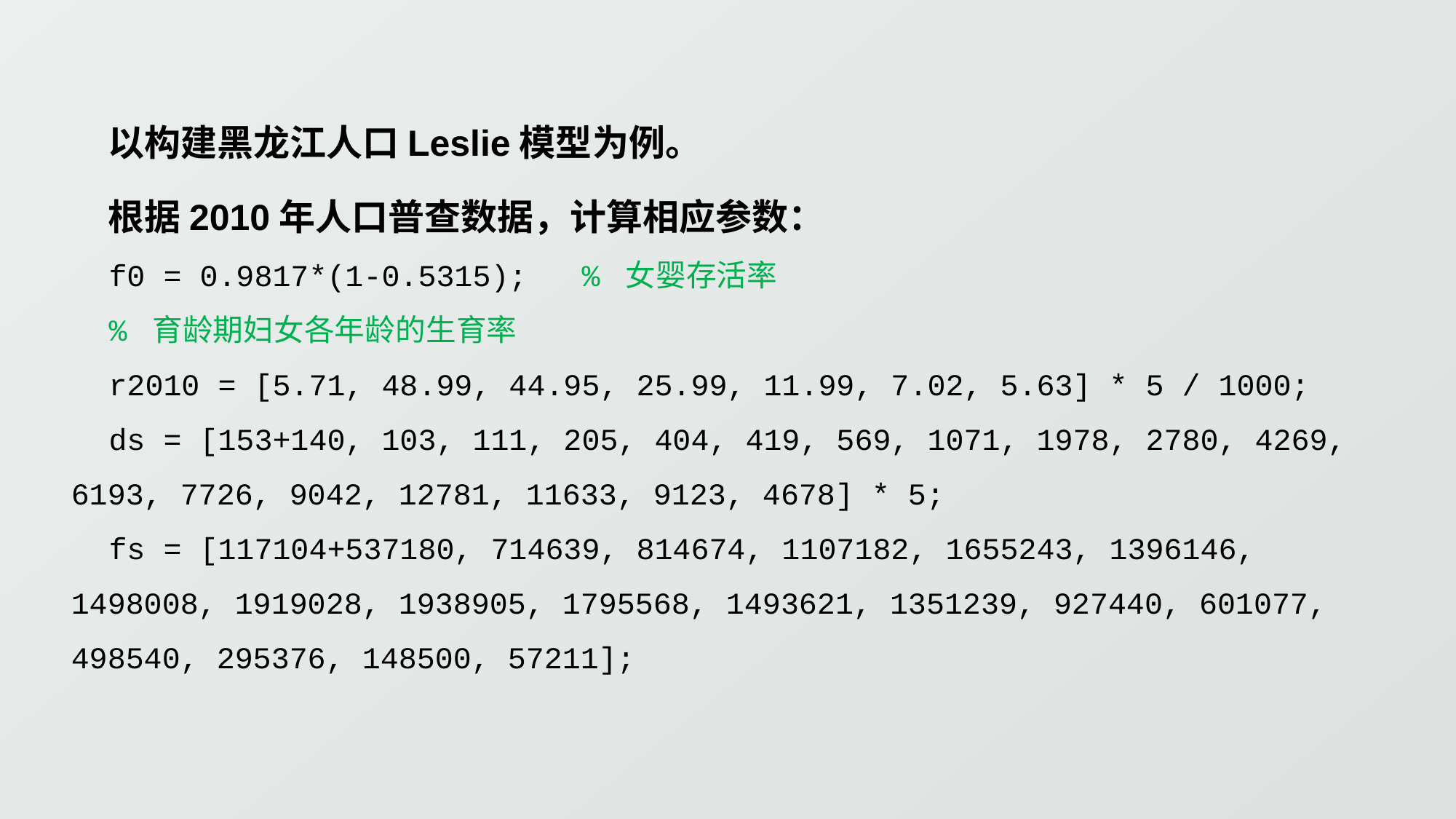

以构建黑龙江人口Leslie模型为例。
根据2010年人口普查数据，计算相应参数：
f0 = 0.9817*(1-0.5315);   % 女婴存活率
% 育龄期妇女各年龄的生育率
r2010 = [5.71, 48.99, 44.95, 25.99, 11.99, 7.02, 5.63] * 5 / 1000;
ds = [153+140, 103, 111, 205, 404, 419, 569, 1071, 1978, 2780, 4269, 6193, 7726, 9042, 12781, 11633, 9123, 4678] * 5;
fs = [117104+537180, 714639, 814674, 1107182, 1655243, 1396146, 1498008, 1919028, 1938905, 1795568, 1493621, 1351239, 927440, 601077, 498540, 295376, 148500, 57211];